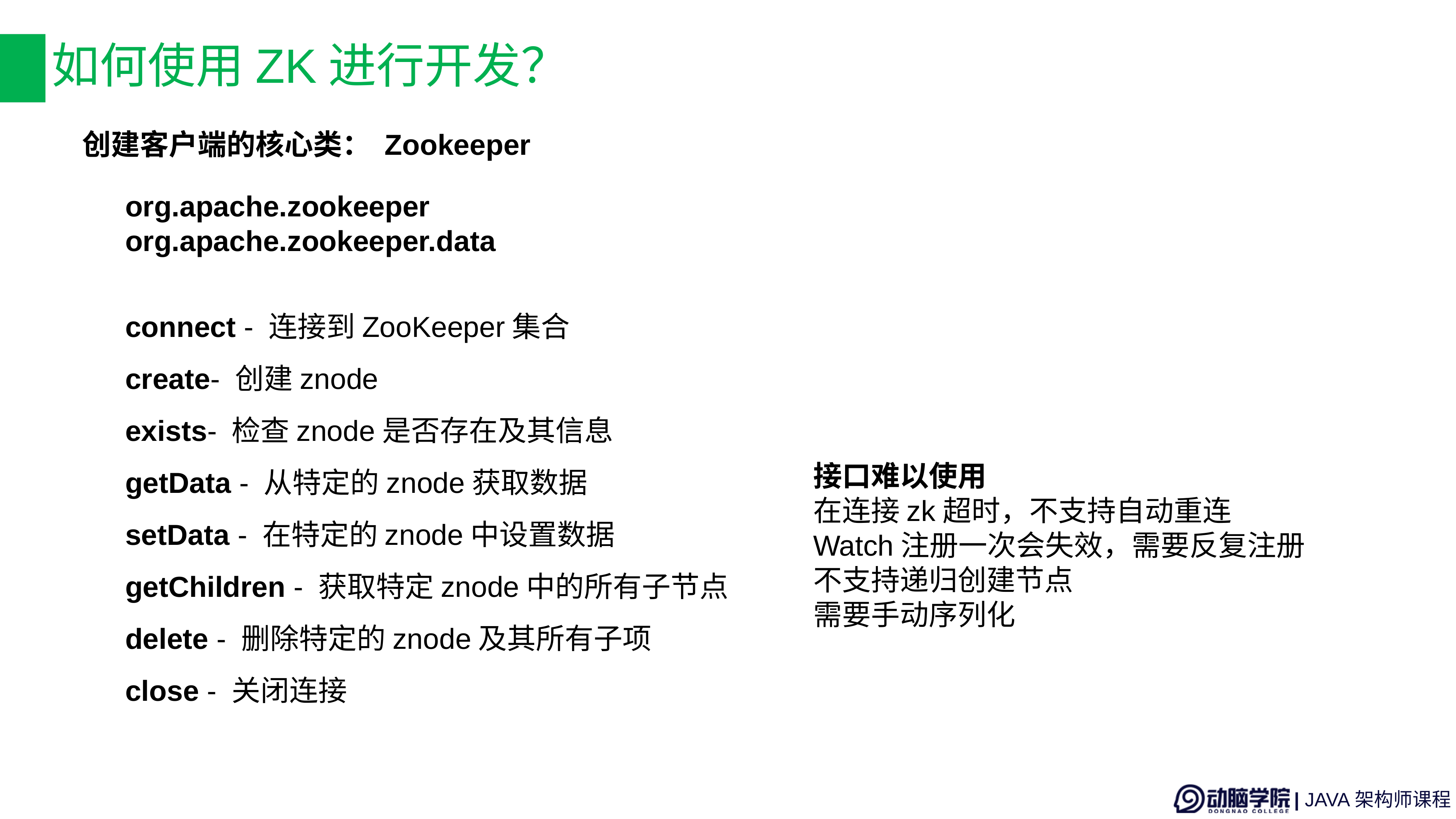

# 如何使用ZK进行开发？
创建客户端的核心类： Zookeeper
org.apache.zookeeper
org.apache.zookeeper.data
connect - 连接到ZooKeeper集合
create- 创建znode
exists- 检查znode是否存在及其信息
getData - 从特定的znode获取数据
setData - 在特定的znode中设置数据
getChildren - 获取特定znode中的所有子节点
delete - 删除特定的znode及其所有子项
close - 关闭连接
接口难以使用
在连接zk超时，不支持自动重连
Watch注册一次会失效，需要反复注册
不支持递归创建节点
需要手动序列化